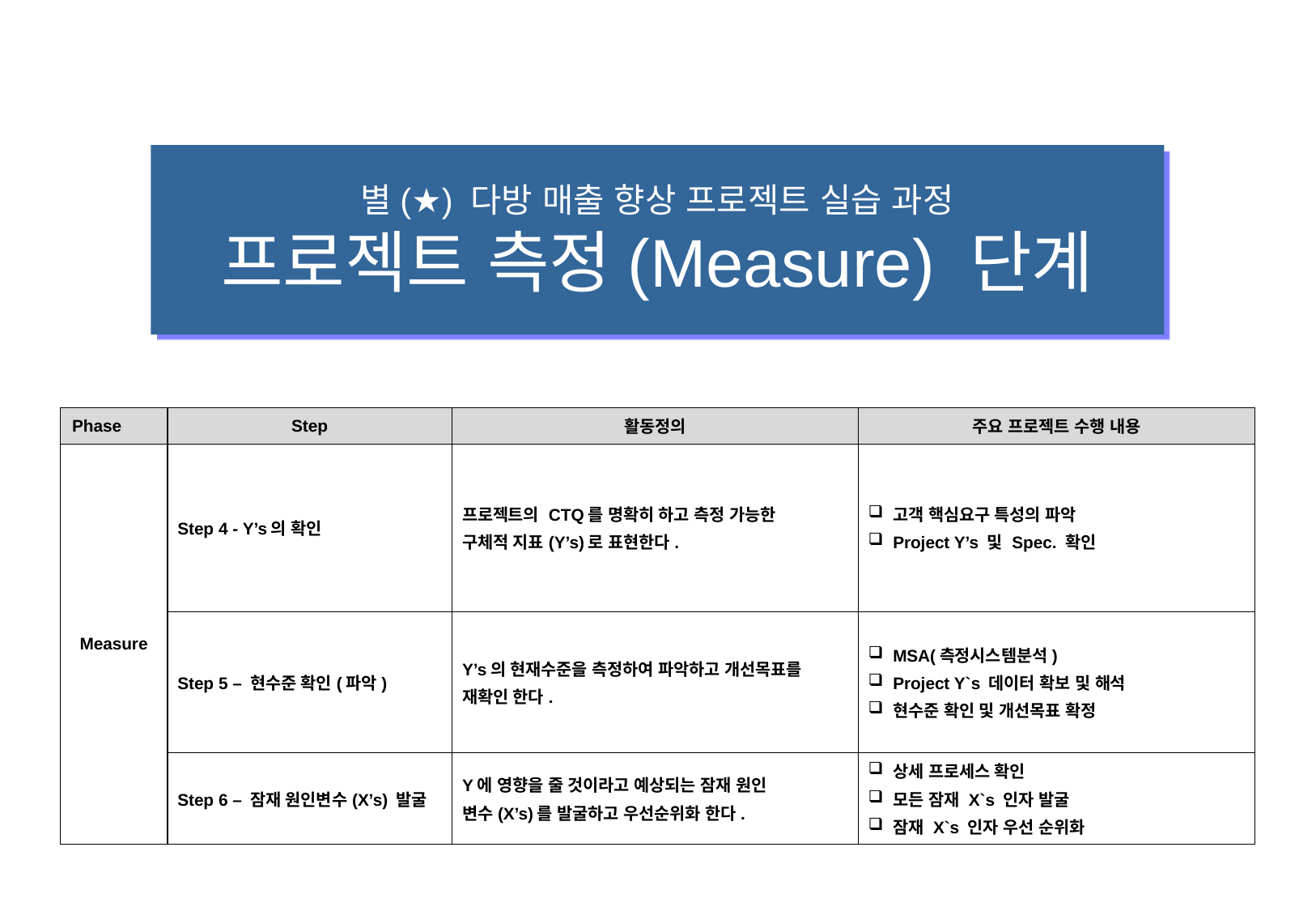

별(★) 다방 매출 향상 프로젝트 실습 과정
프로젝트 측정(Measure) 단계
| Phase | Step | 활동정의 | 주요 프로젝트 수행 내용 |
| --- | --- | --- | --- |
| Measure | Step 4 - Y’s의 확인 | 프로젝트의 CTQ를 명확히 하고 측정 가능한 구체적 지표(Y’s)로 표현한다. | 고객 핵심요구 특성의 파악 Project Y’s 및 Spec. 확인 |
|  | Step 5 – 현수준 확인(파악) | Y’s의 현재수준을 측정하여 파악하고 개선목표를 재확인 한다. | MSA(측정시스템분석) Project Y`s 데이터 확보 및 해석 현수준 확인 및 개선목표 확정 |
|  | Step 6 – 잠재 원인변수(X’s) 발굴 | Y에 영향을 줄 것이라고 예상되는 잠재 원인 변수(X’s)를 발굴하고 우선순위화 한다. | 상세 프로세스 확인 모든 잠재 X`s 인자 발굴 잠재 X`s 인자 우선 순위화 |